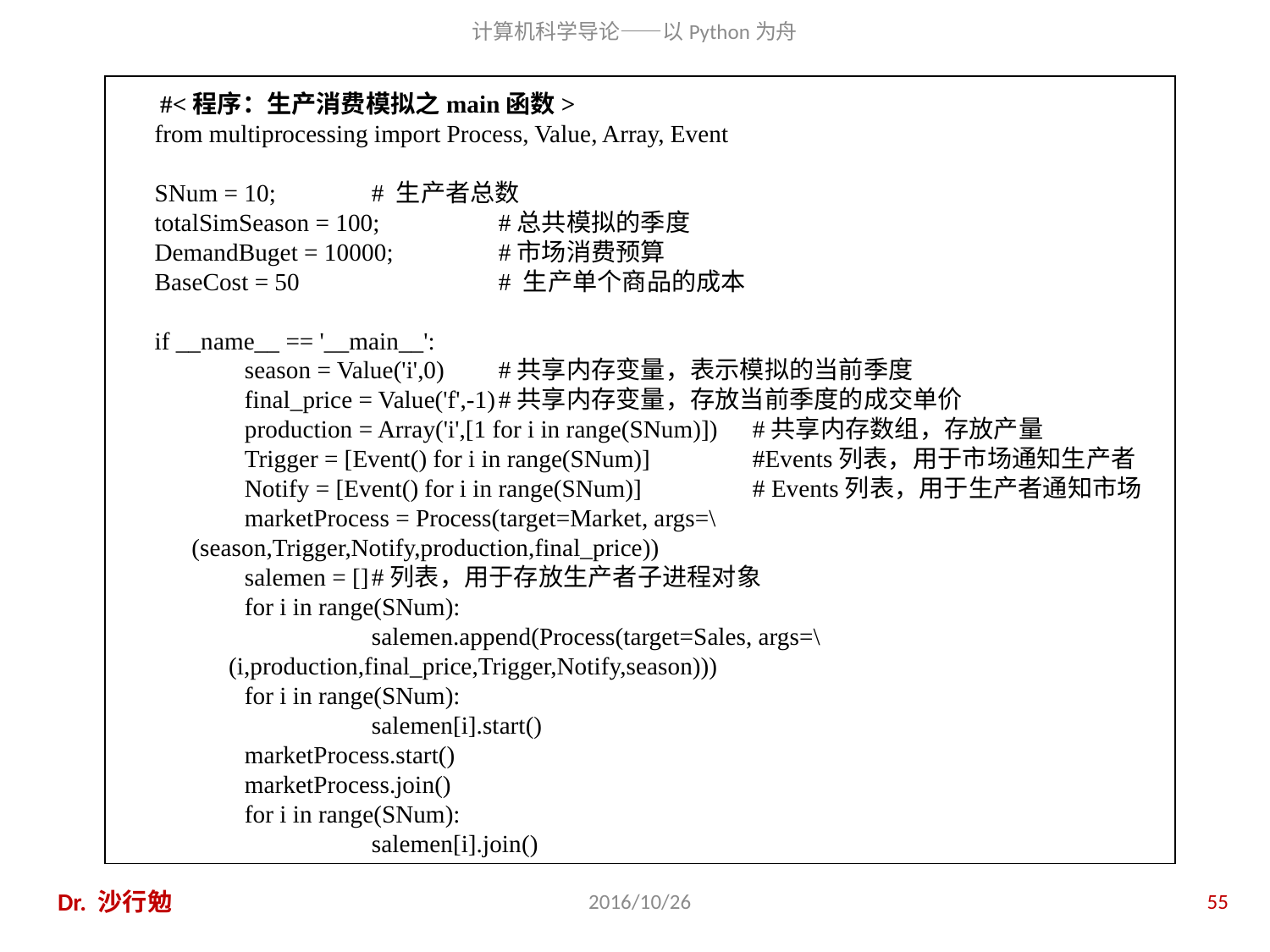

#<程序：生产消费模拟之main函数>
from multiprocessing import Process, Value, Array, Event

SNum = 10;	# 生产者总数
totalSimSeason = 100;	#总共模拟的季度
DemandBuget = 10000;	#市场消费预算
BaseCost = 50		# 生产单个商品的成本

if __name__ == '__main__':
	season = Value('i',0)	#共享内存变量，表示模拟的当前季度
	final_price = Value('f',-1)	#共享内存变量，存放当前季度的成交单价
	production = Array('i',[1 for i in range(SNum)])	#共享内存数组，存放产量
	Trigger = [Event() for i in range(SNum)]	#Events列表，用于市场通知生产者
	Notify = [Event() for i in range(SNum)]	# Events列表，用于生产者通知市场
	marketProcess = Process(target=Market, args=\
(season,Trigger,Notify,production,final_price))
	salemen = []	#列表，用于存放生产者子进程对象
	for i in range(SNum):
		salemen.append(Process(target=Sales, args=\
(i,production,final_price,Trigger,Notify,season)))
	for i in range(SNum):
		salemen[i].start()
	marketProcess.start()
	marketProcess.join()
	for i in range(SNum):
		salemen[i].join()
Dr. 沙行勉
2016/10/26
55